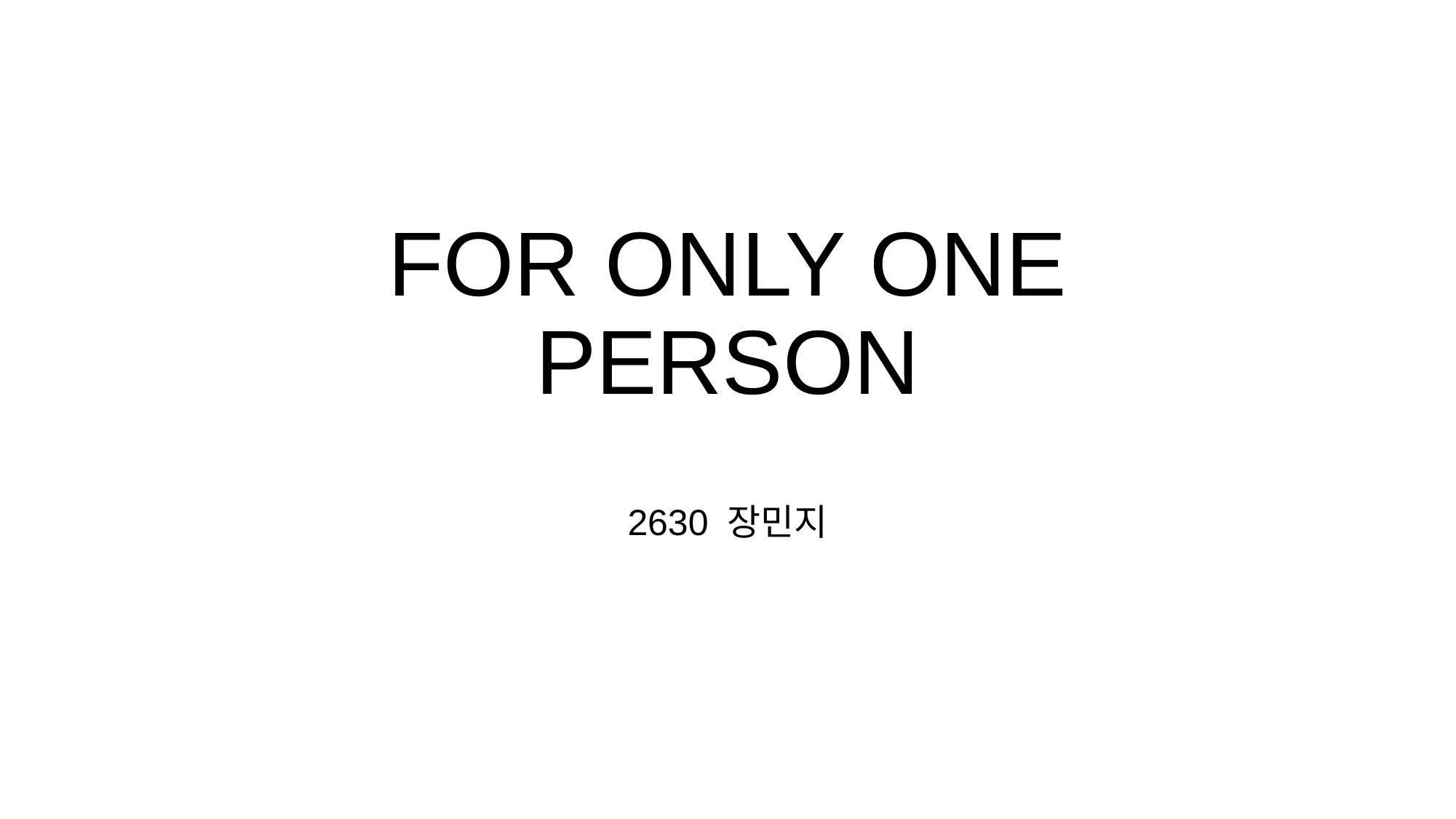

# FOR ONLY ONE PERSON
2630 장민지